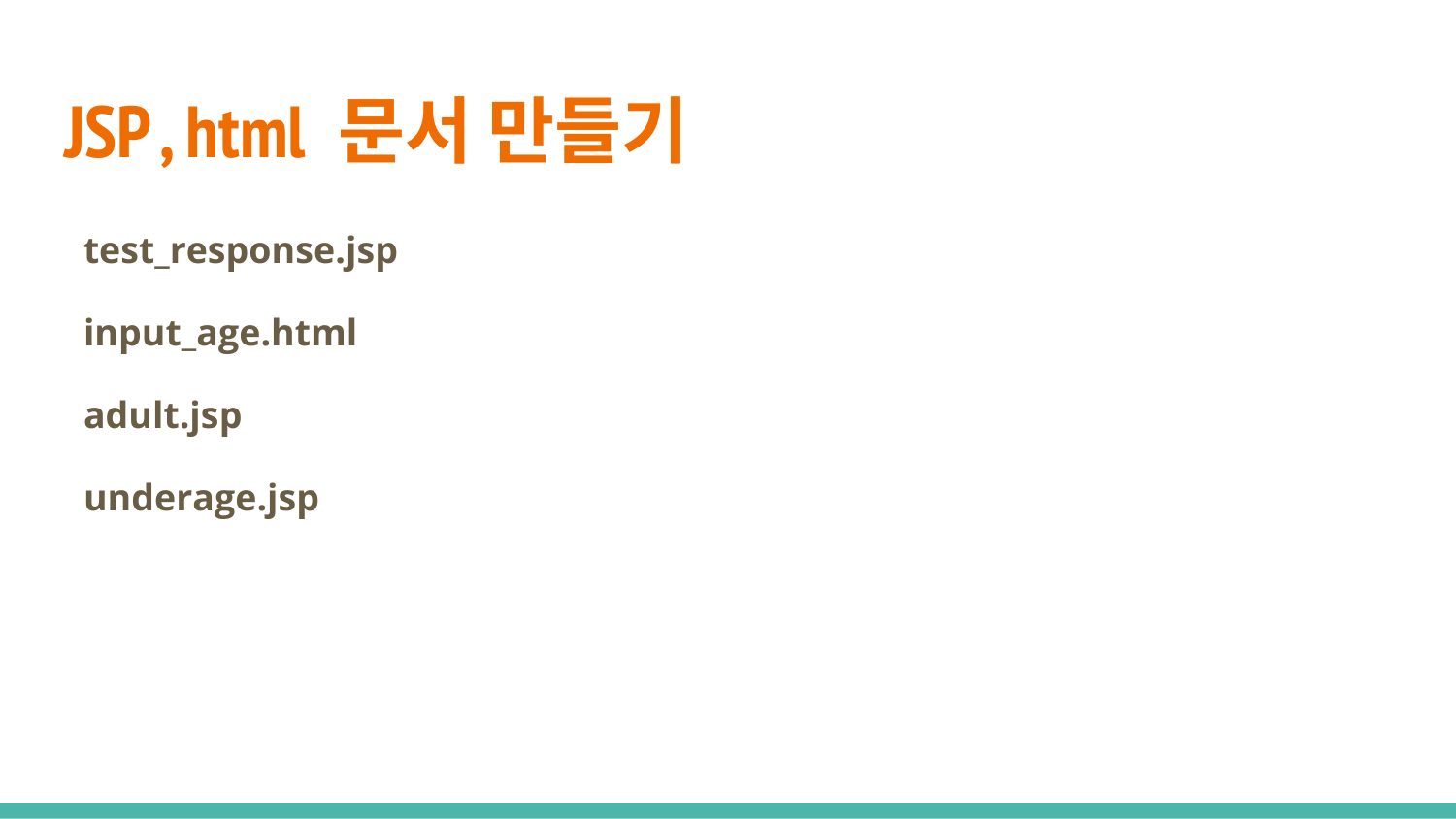

# JSP , html 문서 만들기
test_response.jsp
input_age.html
adult.jsp
underage.jsp